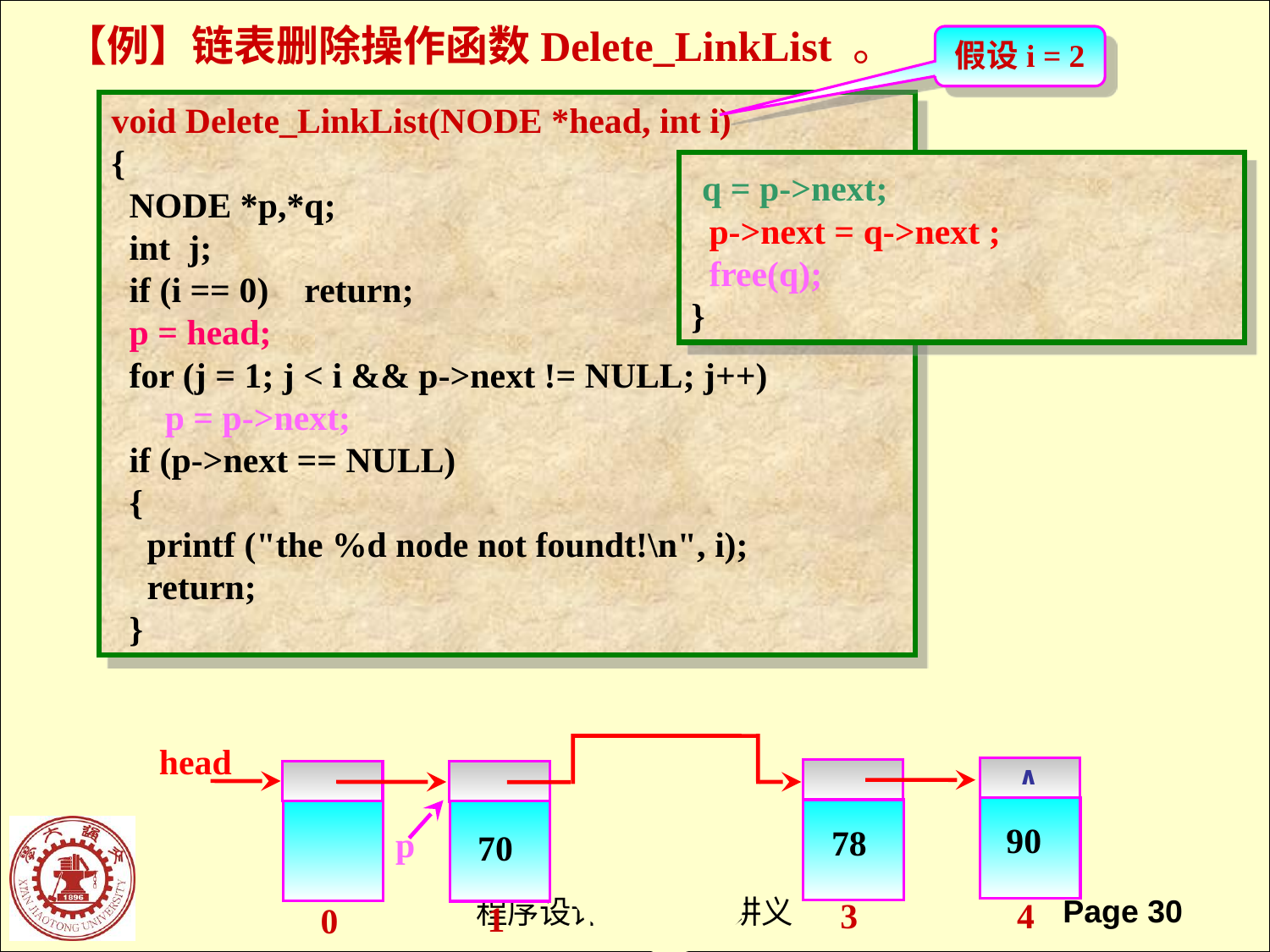

【例】链表删除操作函数Delete_LinkList 。
假设i = 2
void Delete_LinkList(NODE *head, int i)
{
  NODE *p,*q;
  int  j;
  if (i == 0)    return;
  p = head;
  for (j = 1; j < i && p->next != NULL; j++)
      p = p->next;
  if (p->next == NULL)
  {
    printf ("the %d node not foundt!\n", i);
    return;
  }
 q = p->next;
  p->next = q->next ;
  free(q);
}
head

∧

90
78
65
70
3
4
1
0
2

q

p

p